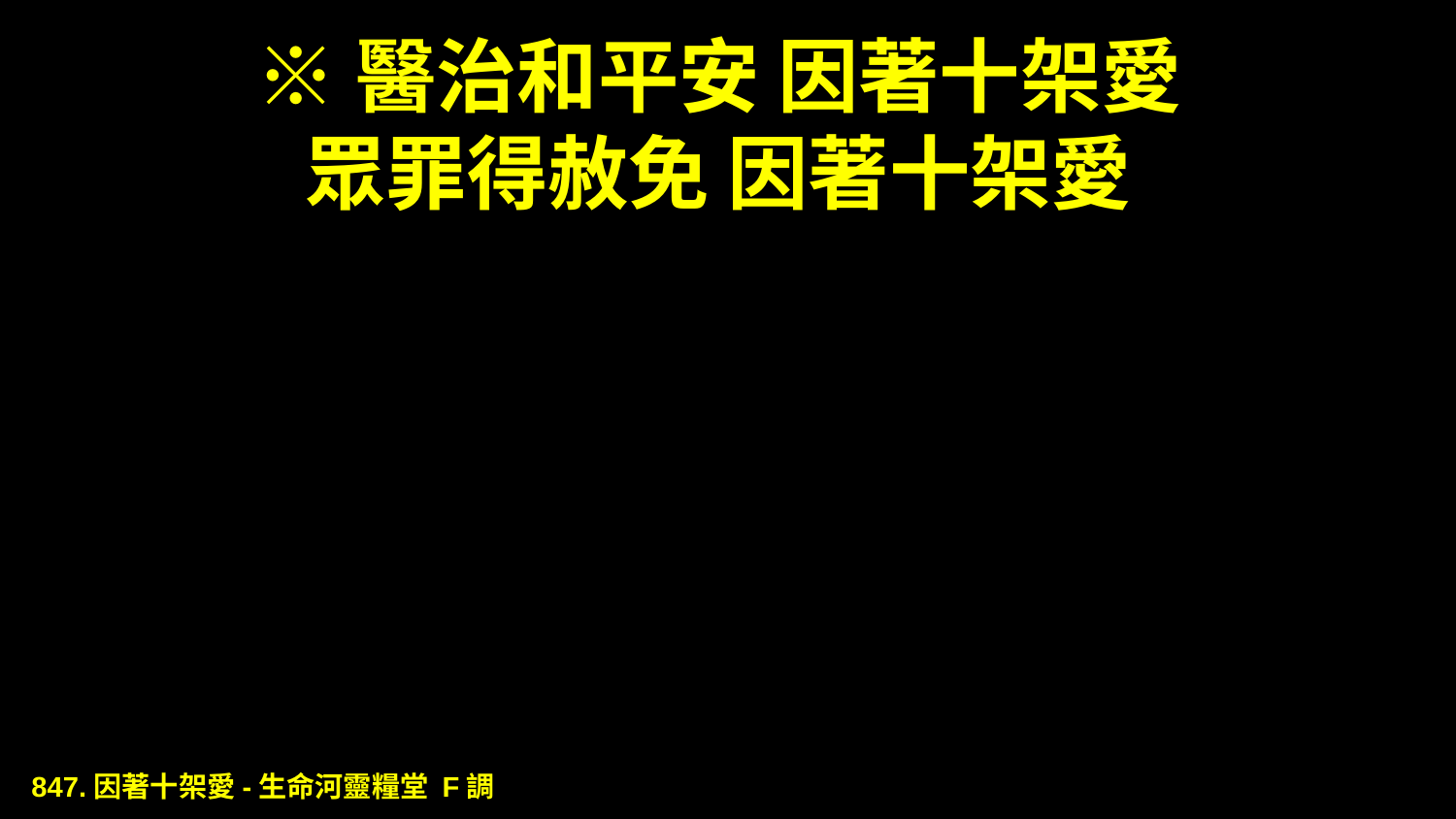

# ※醫治和平安 因著十架愛 眾罪得赦免 因著十架愛
847.因著十架愛-生命河靈糧堂 F調